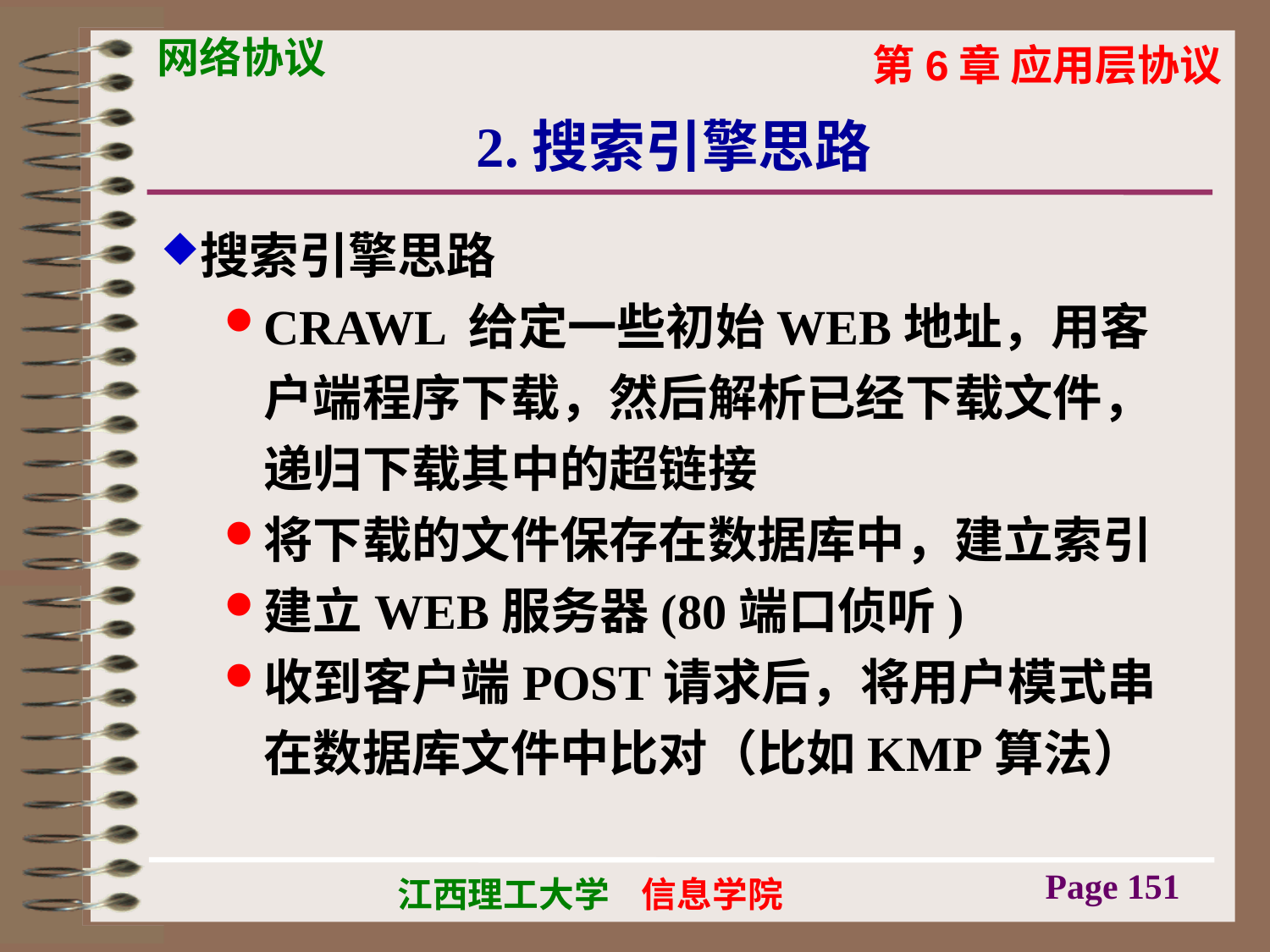

# 2.搜索引擎思路
搜索引擎思路
CRAWL 给定一些初始WEB地址，用客户端程序下载，然后解析已经下载文件，递归下载其中的超链接
将下载的文件保存在数据库中，建立索引
建立WEB服务器(80端口侦听)
收到客户端POST请求后，将用户模式串在数据库文件中比对（比如KMP算法）

Page 151